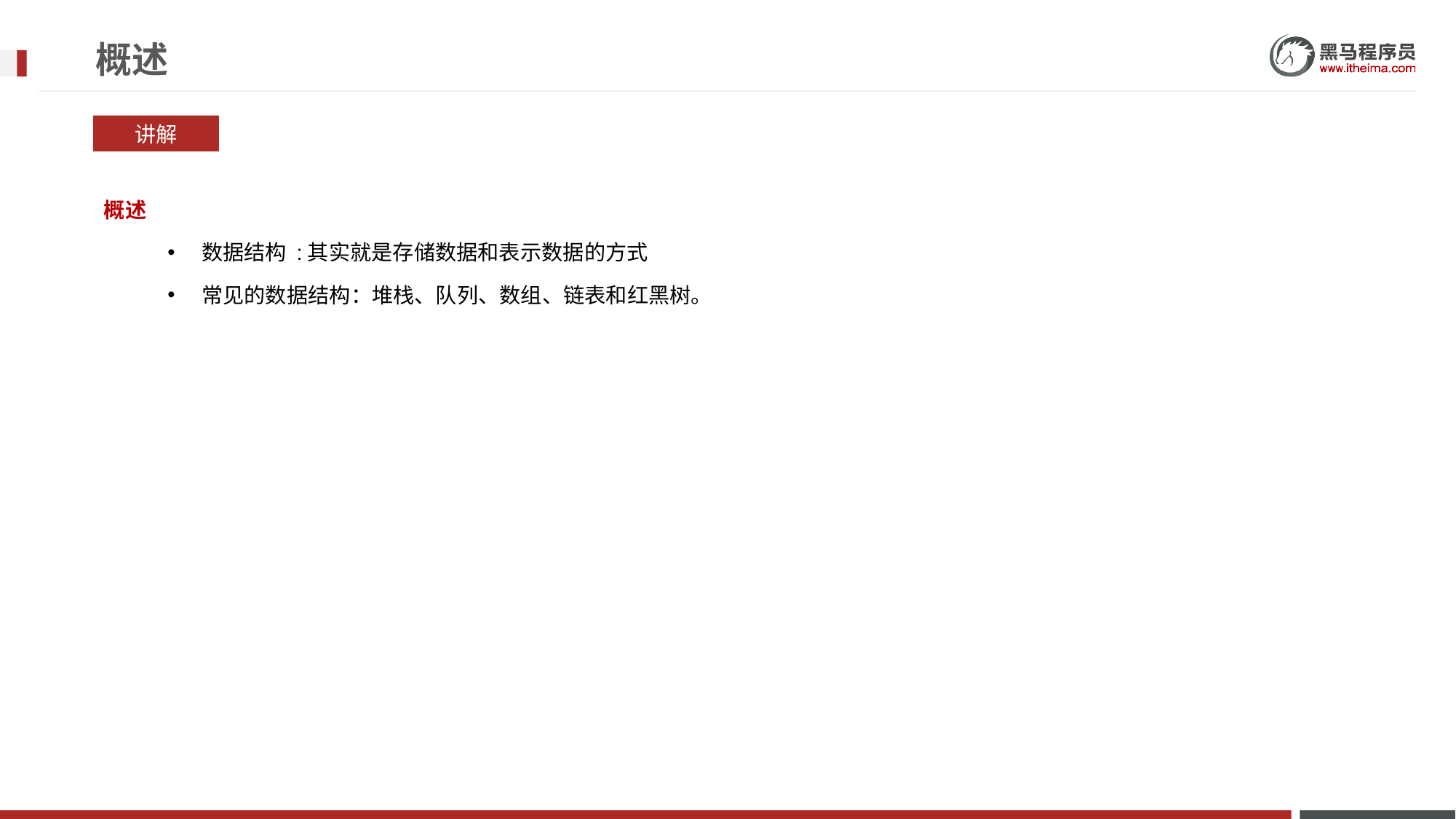

# 概述
讲解
概述
数据结构 :其实就是存储数据和表示数据的方式
常见的数据结构：堆栈、队列、数组、链表和红黑树。